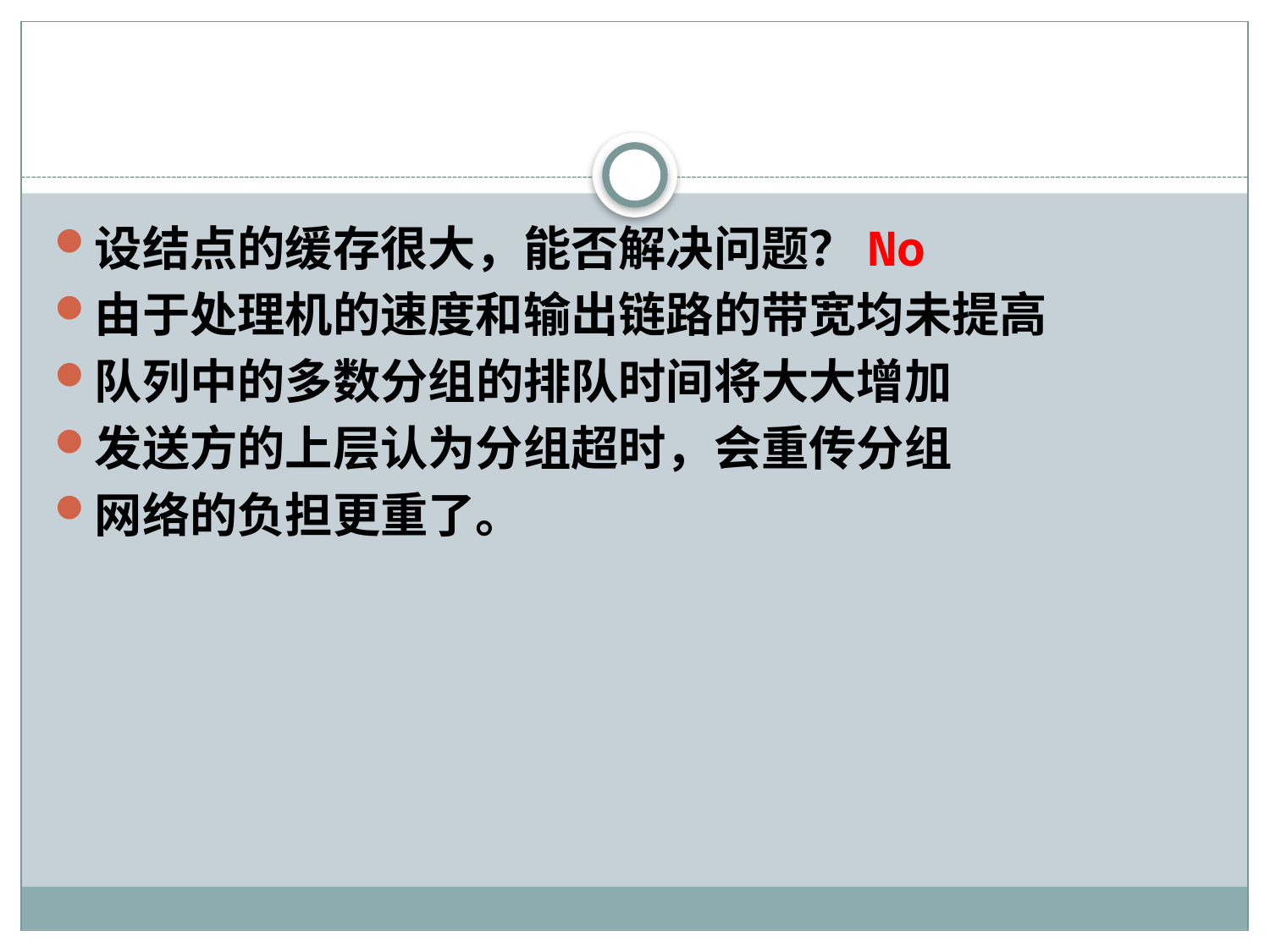

#
设结点的缓存很大，能否解决问题？No
由于处理机的速度和输出链路的带宽均未提高
队列中的多数分组的排队时间将大大增加
发送方的上层认为分组超时，会重传分组
网络的负担更重了。